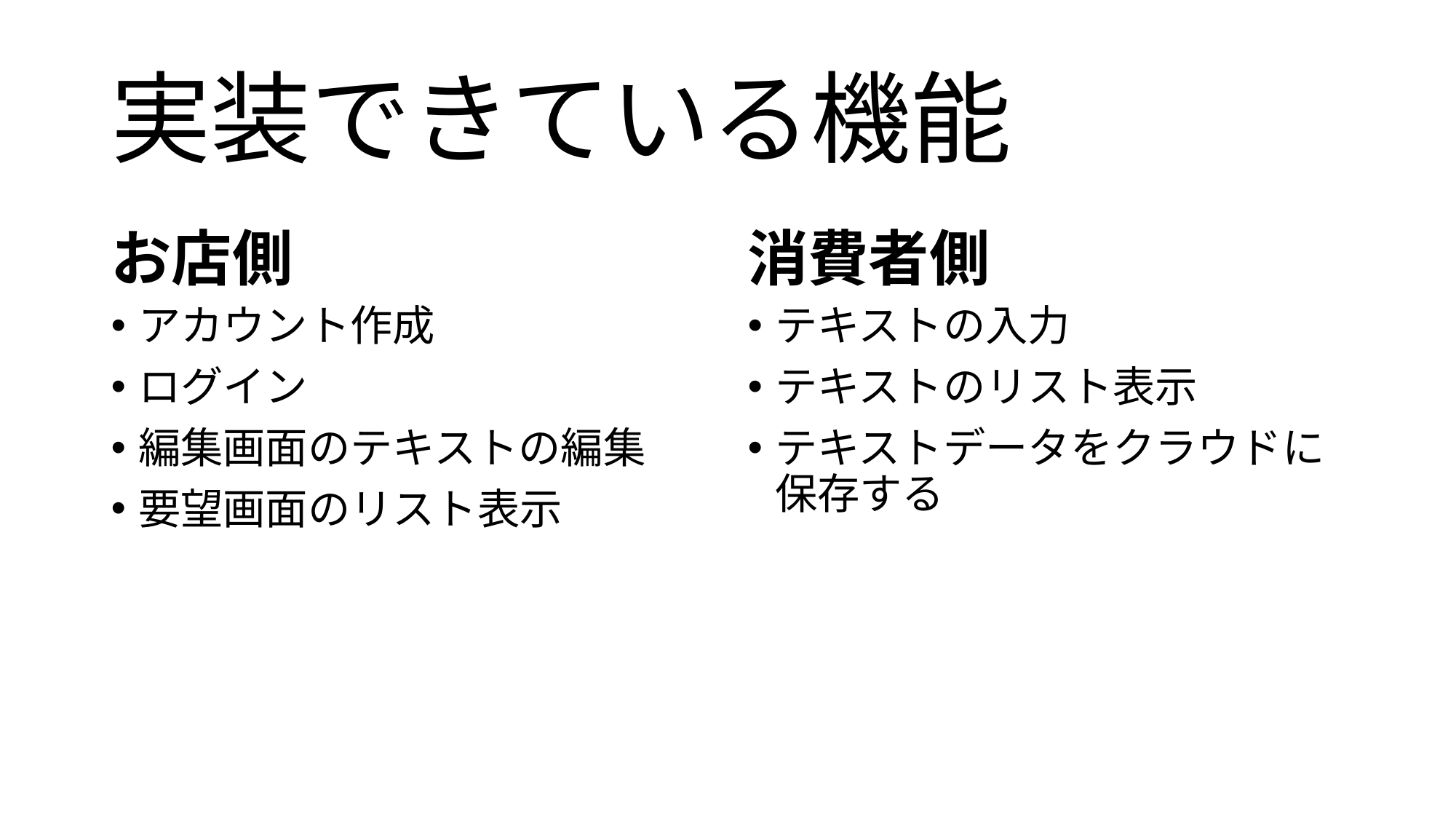

# 実装できている機能
お店側
消費者側
アカウント作成
ログイン
編集画面のテキストの編集
要望画面のリスト表示

テキストの入力
テキストのリスト表示
テキストデータをクラウドに保存する